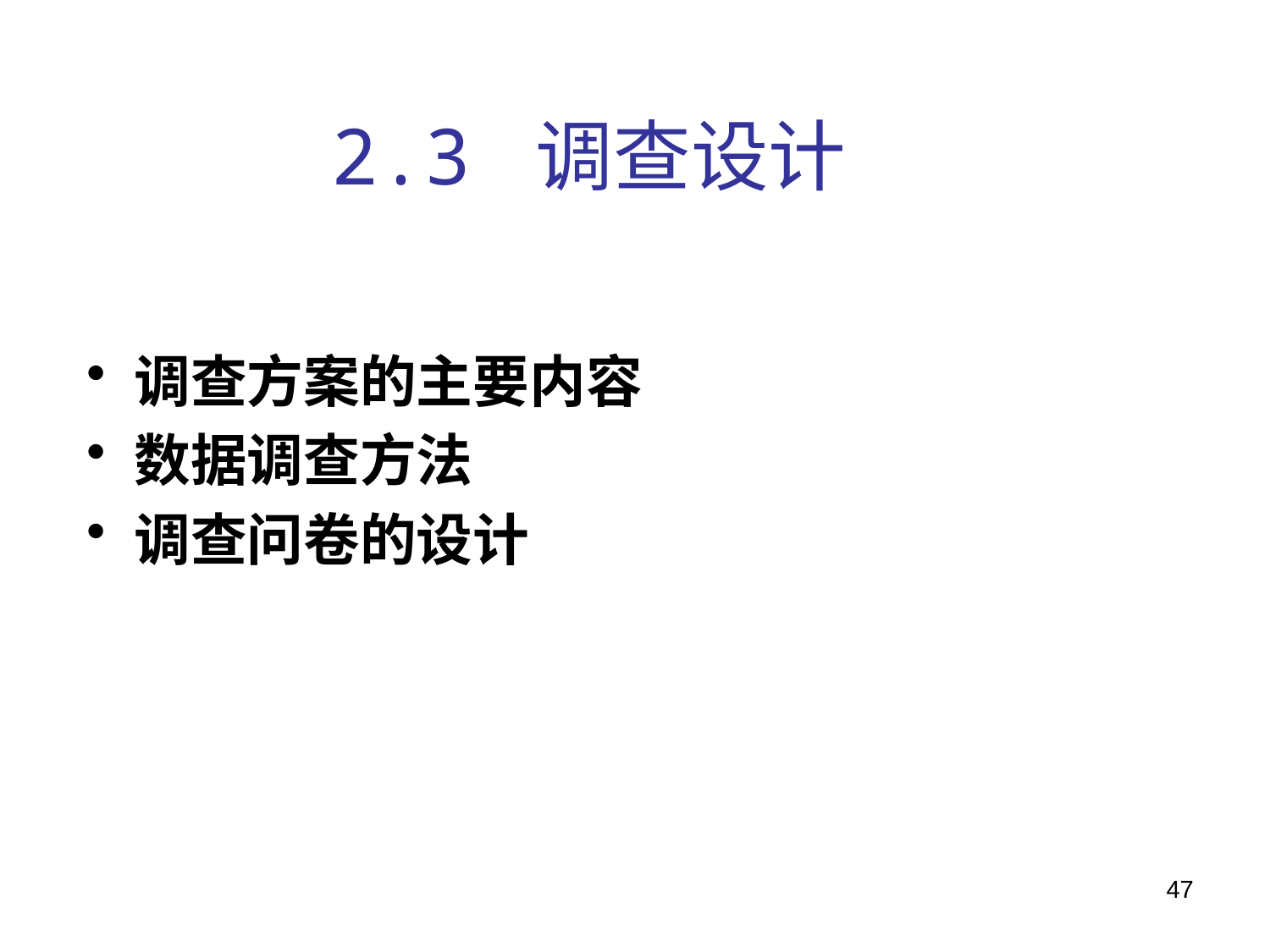

# 2.3 调查设计
调查方案的主要内容
数据调查方法
调查问卷的设计
47